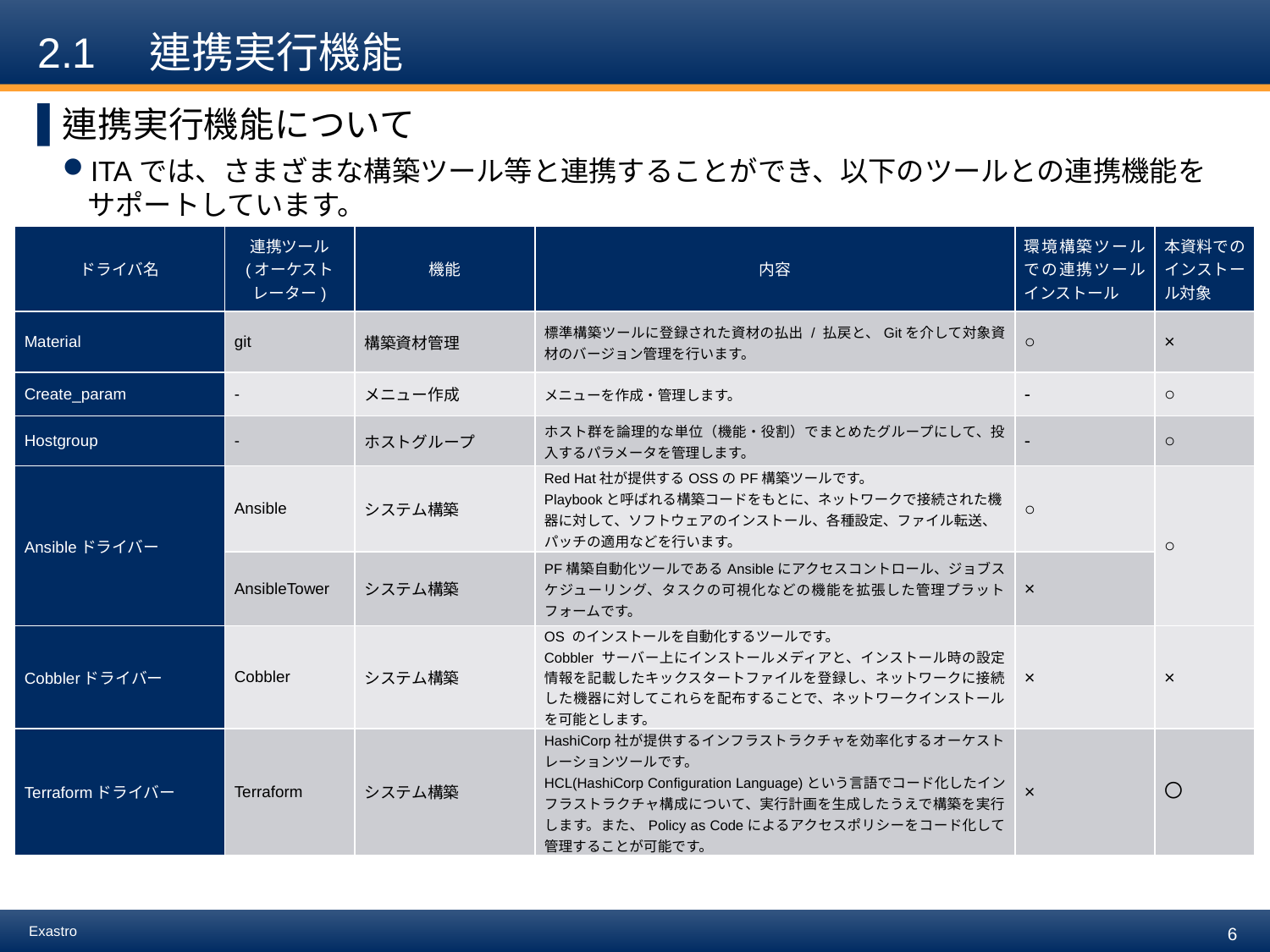

# 2.1　連携実行機能
連携実行機能について
ITAでは、さまざまな構築ツール等と連携することができ、以下のツールとの連携機能をサポートしています。
| ドライバ名 | 連携ツール (オーケスト レーター) | 機能 | 内容 | 環境構築ツールでの連携ツールインストール | 本資料でのインストール対象 |
| --- | --- | --- | --- | --- | --- |
| Material | git | 構築資材管理 | 標準構築ツールに登録された資材の払出 / 払戻と、Gitを介して対象資材のバージョン管理を行います。 | ○ | × |
| Create\_param | - | メニュー作成 | メニューを作成・管理します。 | - | ○ |
| Hostgroup | - | ホストグループ | ホスト群を論理的な単位（機能・役割）でまとめたグループにして、投入するパラメータを管理します。 | - | ○ |
| Ansibleドライバー | Ansible | システム構築 | Red Hat社が提供するOSSのPF構築ツールです。 Playbookと呼ばれる構築コードをもとに、ネットワークで接続された機器に対して、ソフトウェアのインストール、各種設定、ファイル転送、パッチの適用などを行います。 | ○ | ○ |
|  | AnsibleTower | システム構築 | PF構築自動化ツールであるAnsibleにアクセスコントロール、ジョブスケジューリング、タスクの可視化などの機能を拡張した管理プラットフォームです。 | × |  |
| Cobblerドライバー | Cobbler | システム構築 | OS のインストールを自動化するツールです。 Cobbler サーバー上にインストールメディアと、インストール時の設定情報を記載したキックスタートファイルを登録し、ネットワークに接続した機器に対してこれらを配布することで、ネットワークインストールを可能とします。 | × | × |
| Terraformドライバー | Terraform | システム構築 | HashiCorp社が提供するインフラストラクチャを効率化するオーケストレーションツールです。 HCL(HashiCorp Configuration Language)という言語でコード化したインフラストラクチャ構成について、実行計画を生成したうえで構築を実行します。また、Policy as Codeによるアクセスポリシーをコード化して管理することが可能です。 | × | 〇 |